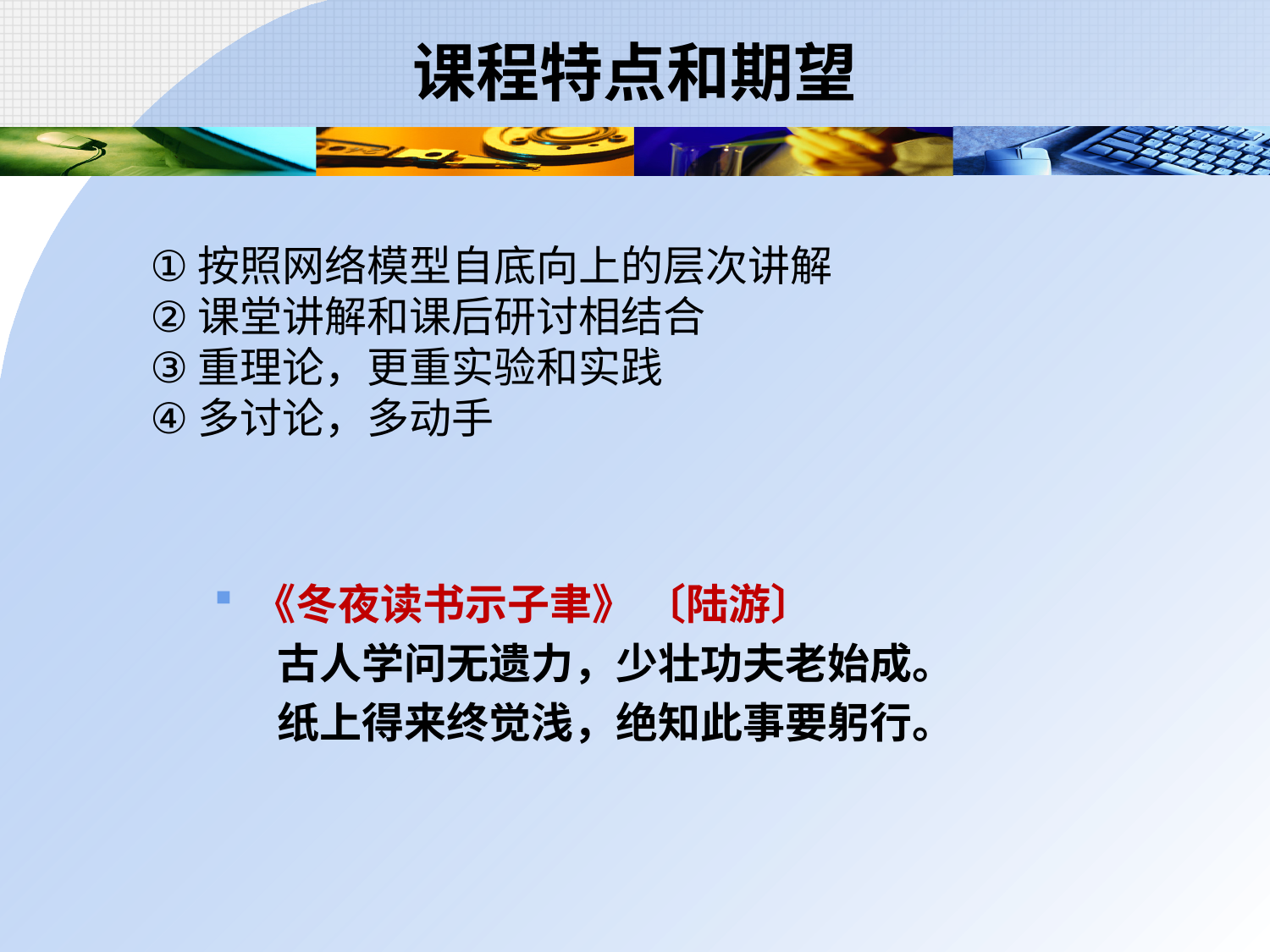

# 课程特点和期望
按照网络模型自底向上的层次讲解
课堂讲解和课后研讨相结合
重理论，更重实验和实践
多讨论，多动手
《冬夜读书示子聿》 〔陆游〕
古人学问无遗力，少壮功夫老始成。
纸上得来终觉浅，绝知此事要躬行。